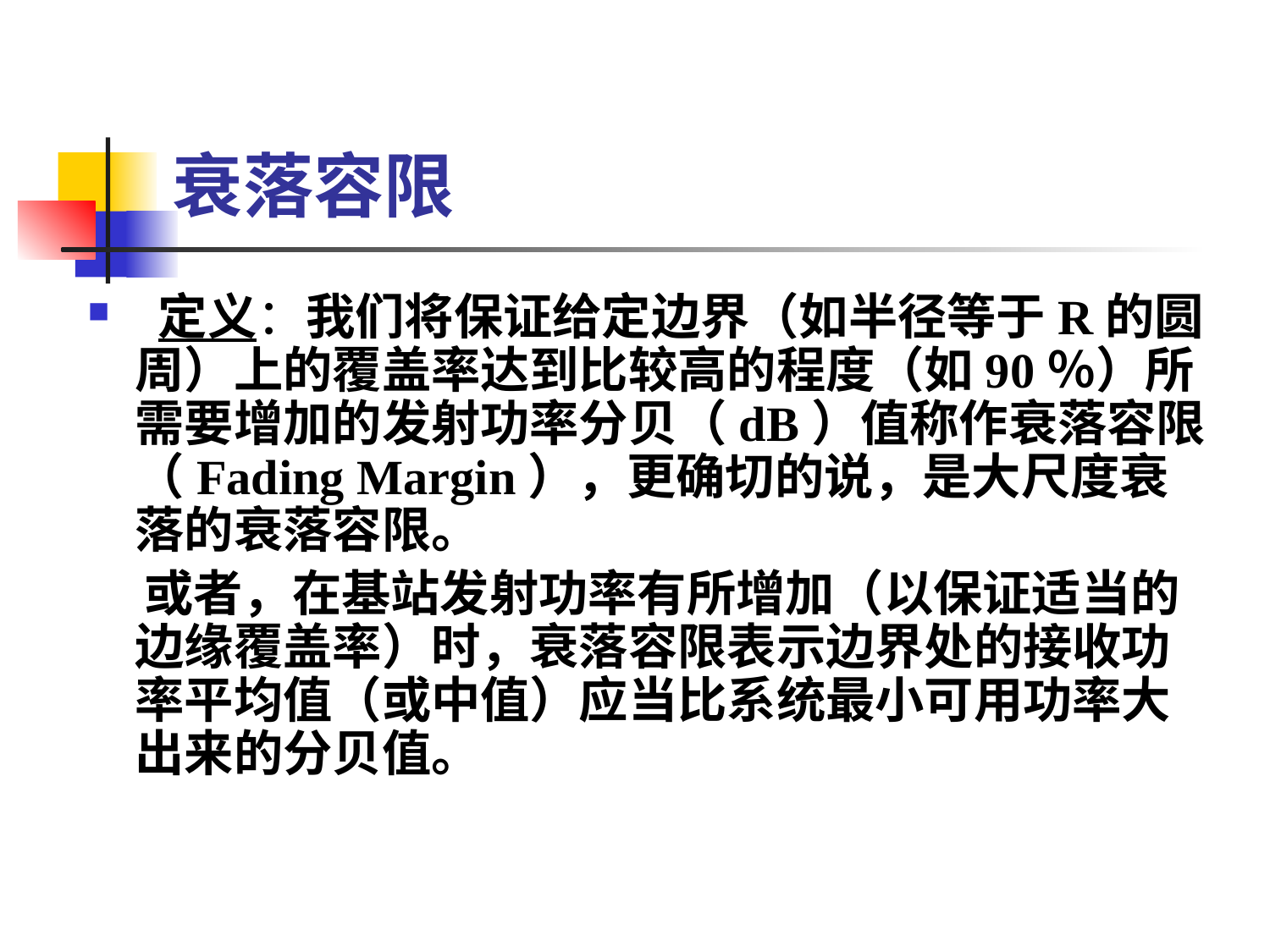

# 衰落容限
 定义：我们将保证给定边界（如半径等于R的圆周）上的覆盖率达到比较高的程度（如90％）所需要增加的发射功率分贝（dB）值称作衰落容限（Fading Margin），更确切的说，是大尺度衰落的衰落容限。
    或者，在基站发射功率有所增加（以保证适当的边缘覆盖率）时，衰落容限表示边界处的接收功率平均值（或中值）应当比系统最小可用功率大出来的分贝值。